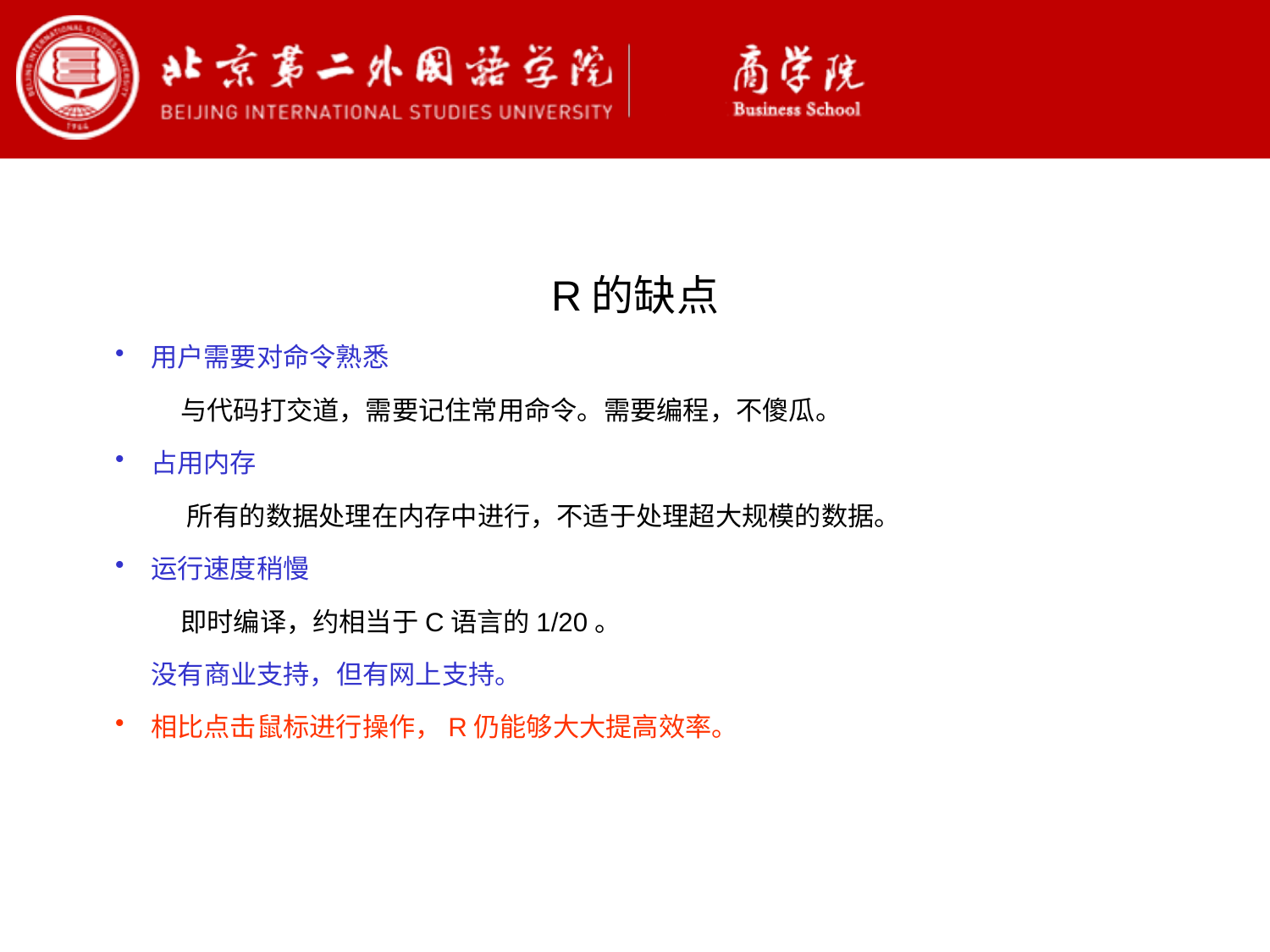

R的缺点
用户需要对命令熟悉
          与代码打交道，需要记住常用命令。需要编程，不傻瓜。
占用内存
           所有的数据处理在内存中进行，不适于处理超大规模的数据。
运行速度稍慢
          即时编译，约相当于C语言的1/20。
     没有商业支持，但有网上支持。
相比点击鼠标进行操作，R仍能够大大提高效率。